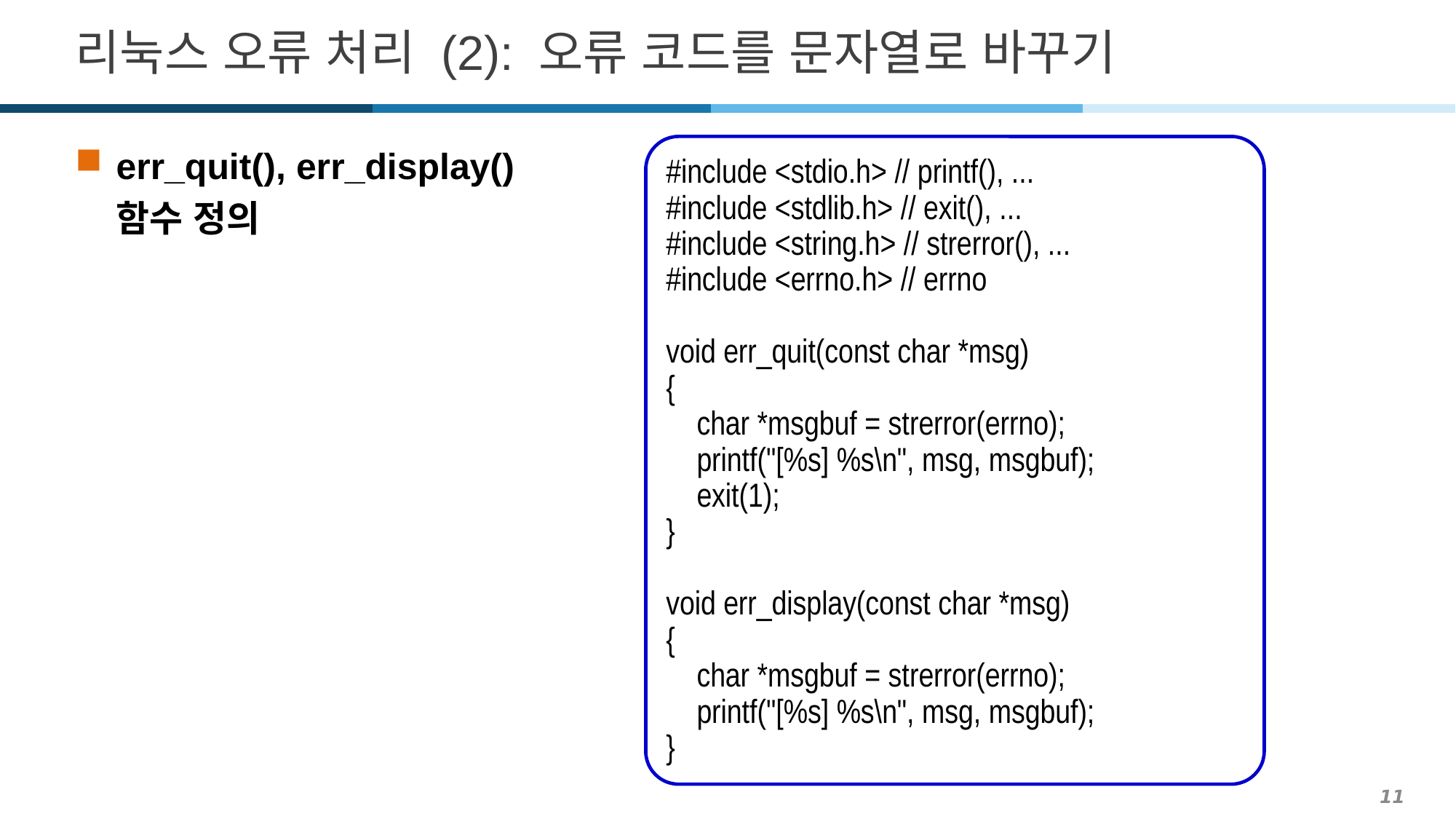

# 리눅스 오류 처리 (2): 오류 코드를 문자열로 바꾸기
err_quit(), err_display()
함수 정의
#include <stdio.h> // printf(), ...
#include <stdlib.h> // exit(), ...
#include <string.h> // strerror(), ...
#include <errno.h> // errno

void err_quit(const char *msg)
{
    char *msgbuf = strerror(errno);
    printf("[%s] %s\n", msg, msgbuf);
    exit(1);
}

void err_display(const char *msg)
{
    char *msgbuf = strerror(errno);
    printf("[%s] %s\n", msg, msgbuf);
}